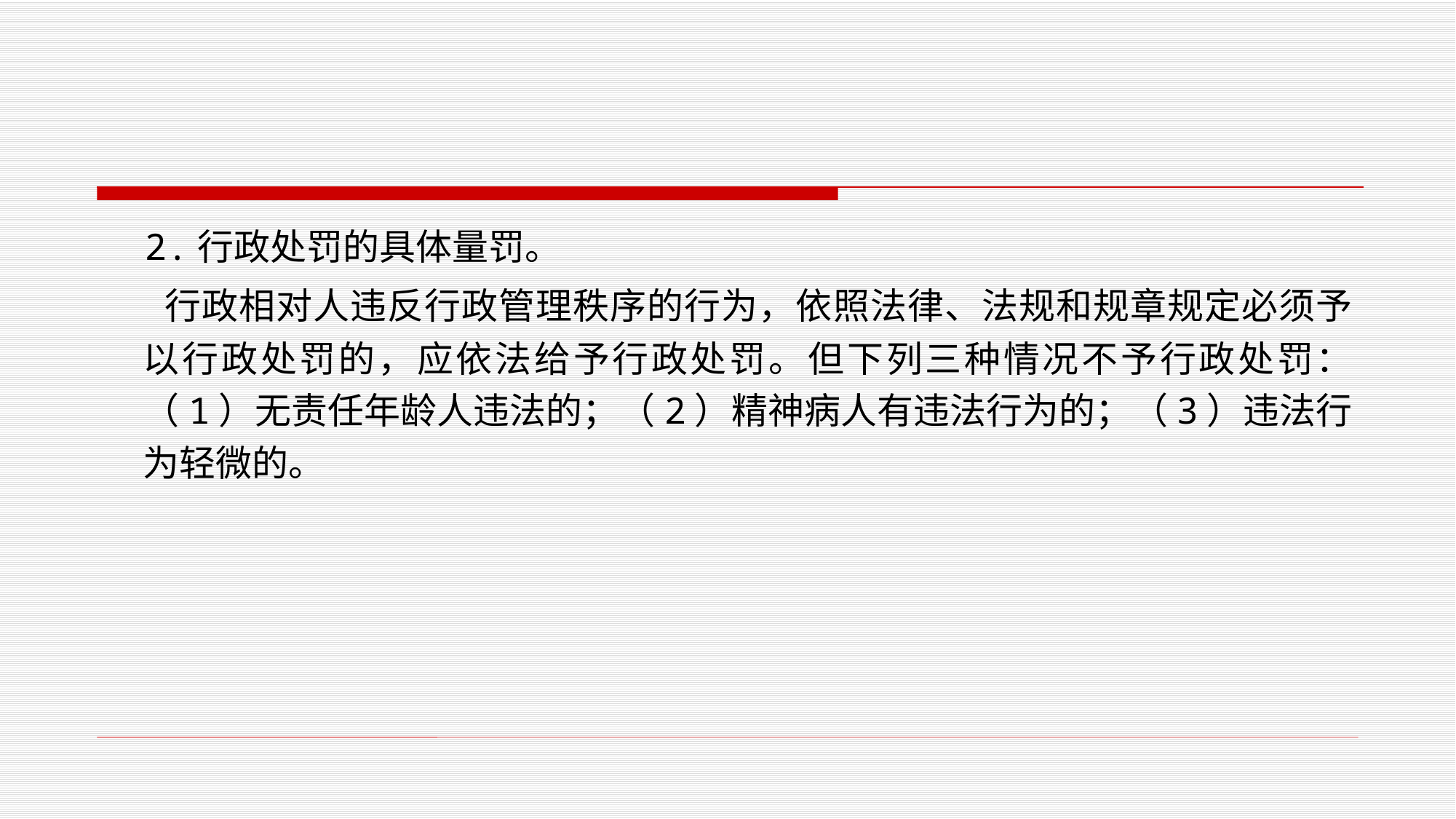

#
  2.行政处罚的具体量罚。
      行政相对人违反行政管理秩序的行为，依照法律、法规和规章规定必须予以行政处罚的，应依法给予行政处罚。但下列三种情况不予行政处罚：（1）无责任年龄人违法的；（2）精神病人有违法行为的；（3）违法行为轻微的。